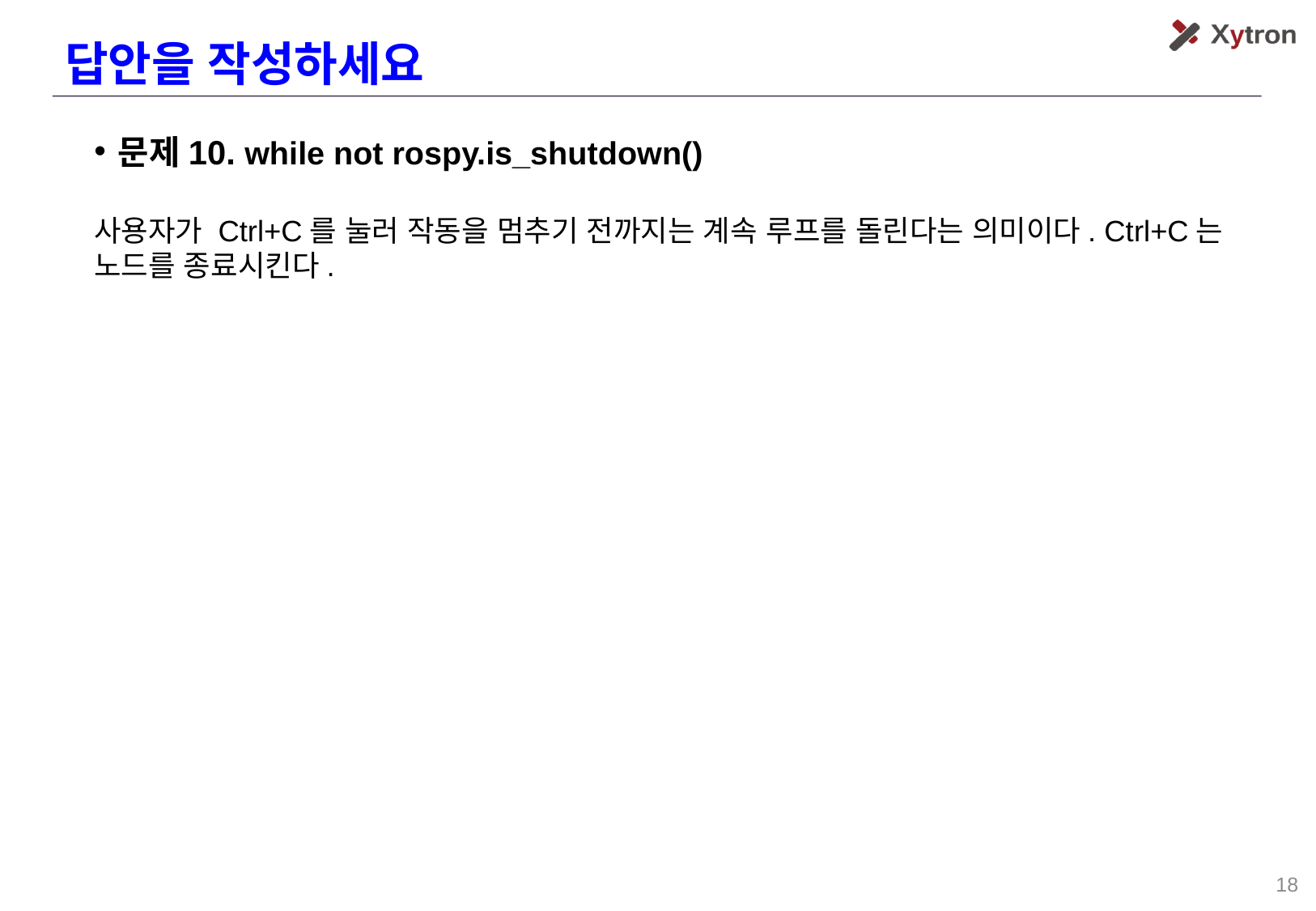

답안을 작성하세요
문제10. while not rospy.is_shutdown()

사용자가 Ctrl+C를 눌러 작동을 멈추기 전까지는 계속 루프를 돌린다는 의미이다. Ctrl+C는 노드를 종료시킨다.
18